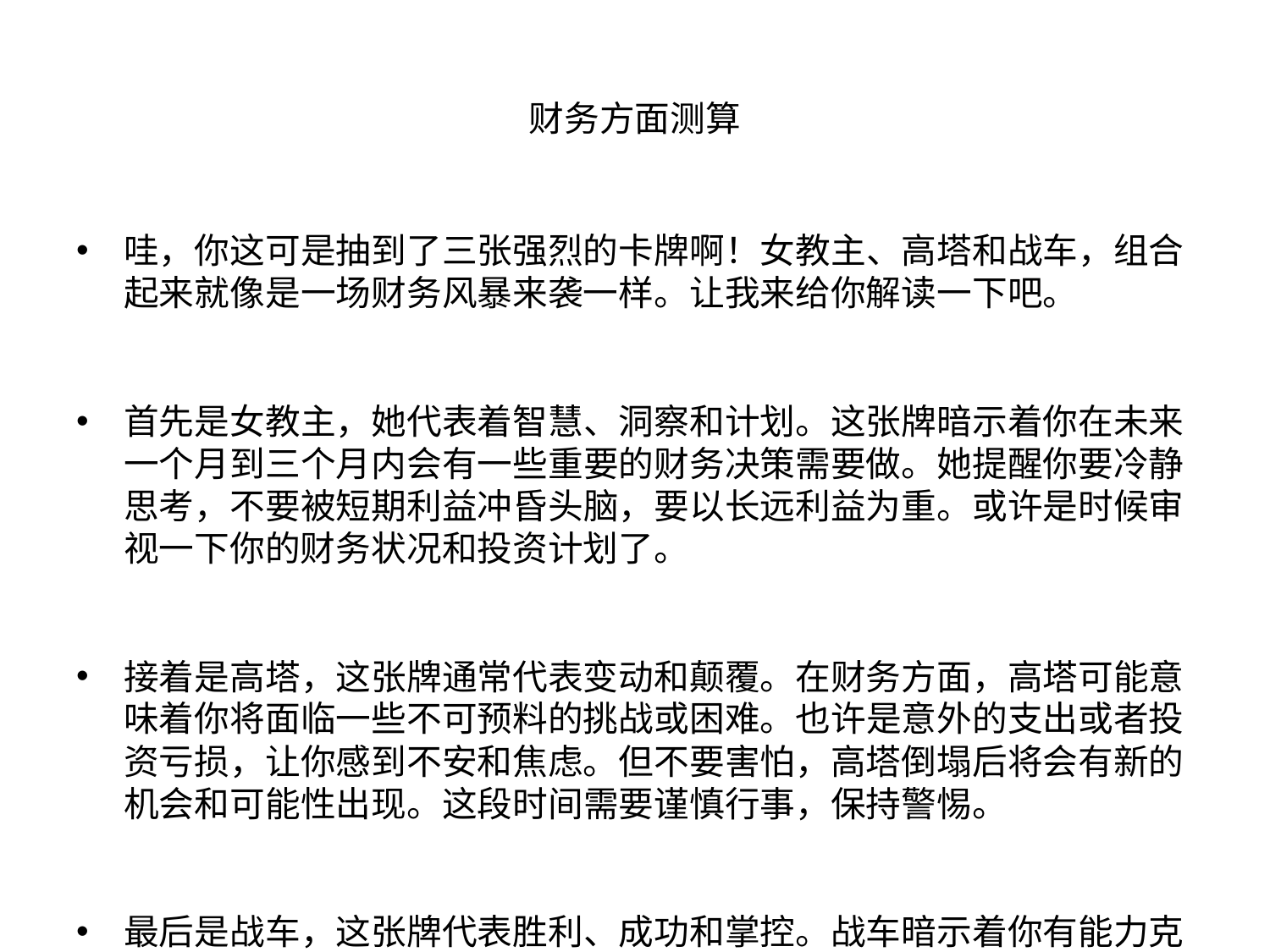

# 财务方面测算
哇，你这可是抽到了三张强烈的卡牌啊！女教主、高塔和战车，组合起来就像是一场财务风暴来袭一样。让我来给你解读一下吧。

首先是女教主，她代表着智慧、洞察和计划。这张牌暗示着你在未来一个月到三个月内会有一些重要的财务决策需要做。她提醒你要冷静思考，不要被短期利益冲昏头脑，要以长远利益为重。或许是时候审视一下你的财务状况和投资计划了。

接着是高塔，这张牌通常代表变动和颠覆。在财务方面，高塔可能意味着你将面临一些不可预料的挑战或困难。也许是意外的支出或者投资亏损，让你感到不安和焦虑。但不要害怕，高塔倒塌后将会有新的机会和可能性出现。这段时间需要谨慎行事，保持警惕。

最后是战车，这张牌代表胜利、成功和掌控。战车暗示着你有能力克服目前的困境，取得自己想要的成就。无论未来会遇到怎样的挑战，你都要保持决心和勇气，勇往直前。通过努力和坚持，你最终将会战胜困难，实现财务上的目标。

综合三张牌的含义，我认为未来一个月到三个月内你可能会面临一些财务困难和挑战，需要谨慎应对。但只要保持头脑清醒、积极应对，你最终会取得成功。记住，塔罗牌只是一种指引，最终的结果取决于你的选择和努力。加油！💪🔮